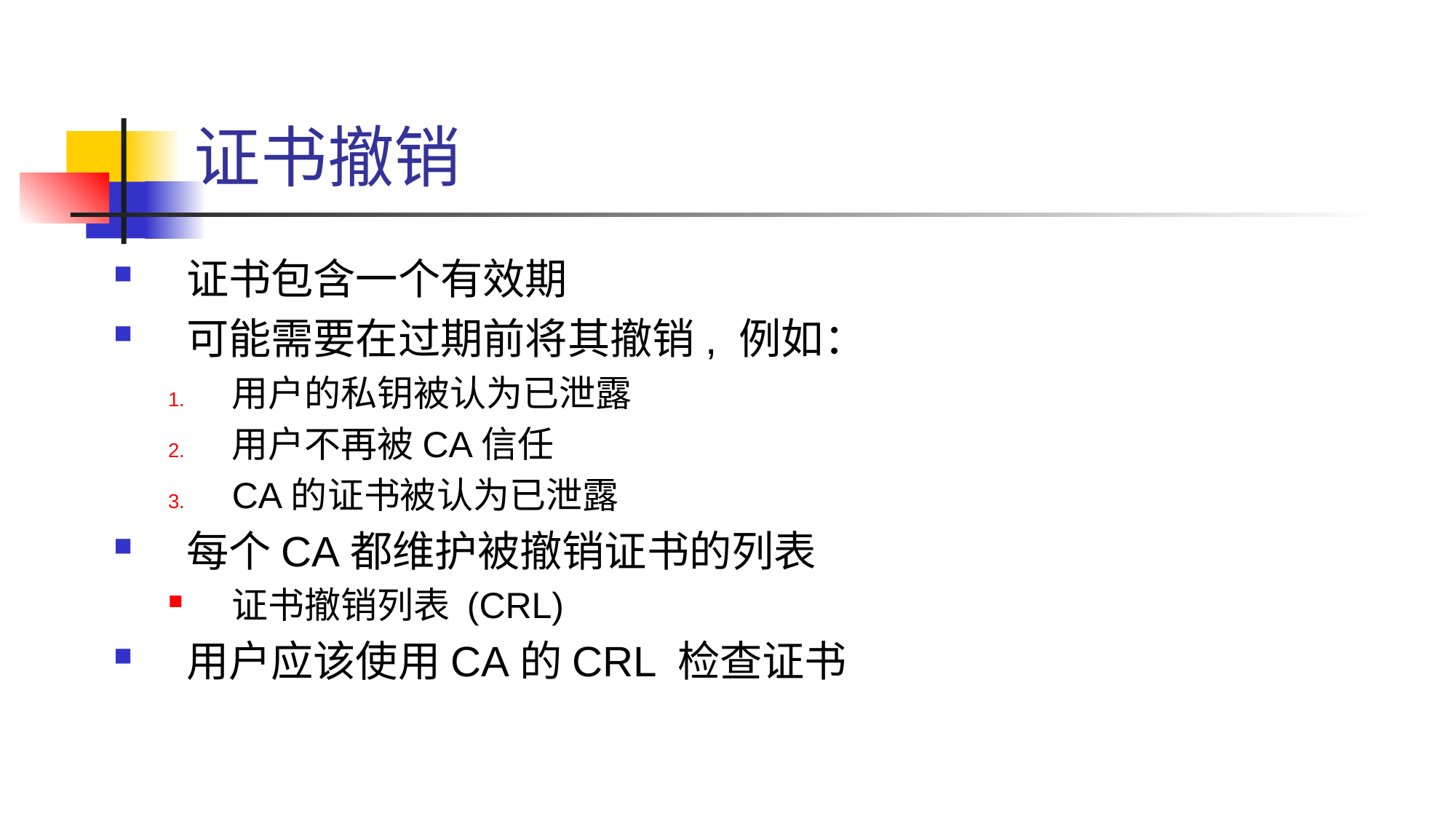

# 证书撤销
证书包含一个有效期
可能需要在过期前将其撤销, 例如：
用户的私钥被认为已泄露
用户不再被CA信任
CA的证书被认为已泄露
每个CA都维护被撤销证书的列表
证书撤销列表 (CRL)
用户应该使用CA的CRL 检查证书